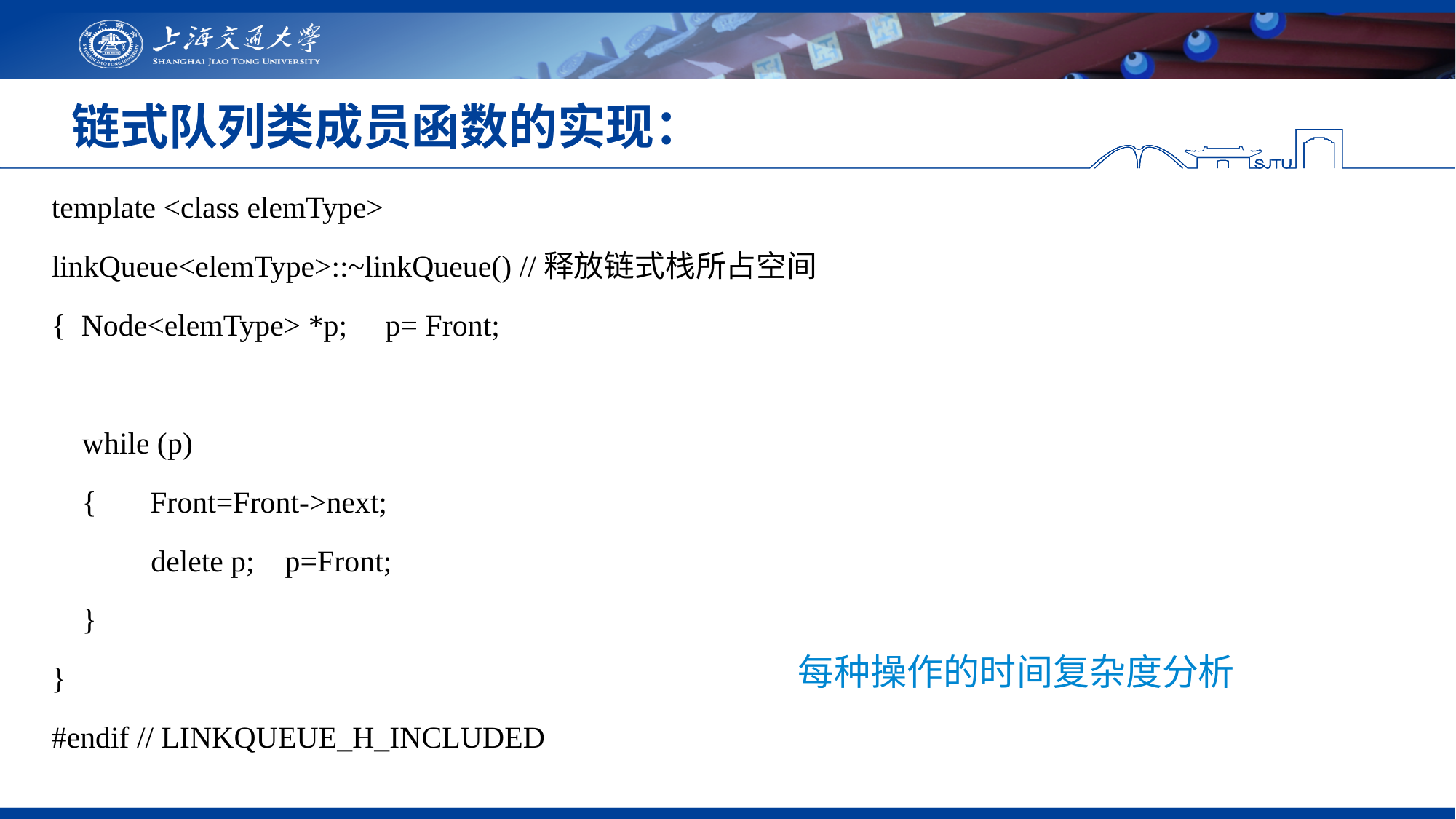

# 链式队列类成员函数的实现：
template <class elemType>
linkQueue<elemType>::~linkQueue() //释放链式栈所占空间
{  Node<elemType> *p;     p= Front;

    while (p)
    {       Front=Front->next;
             delete p;    p=Front;
    }
}
#endif // LINKQUEUE_H_INCLUDED
每种操作的时间复杂度分析